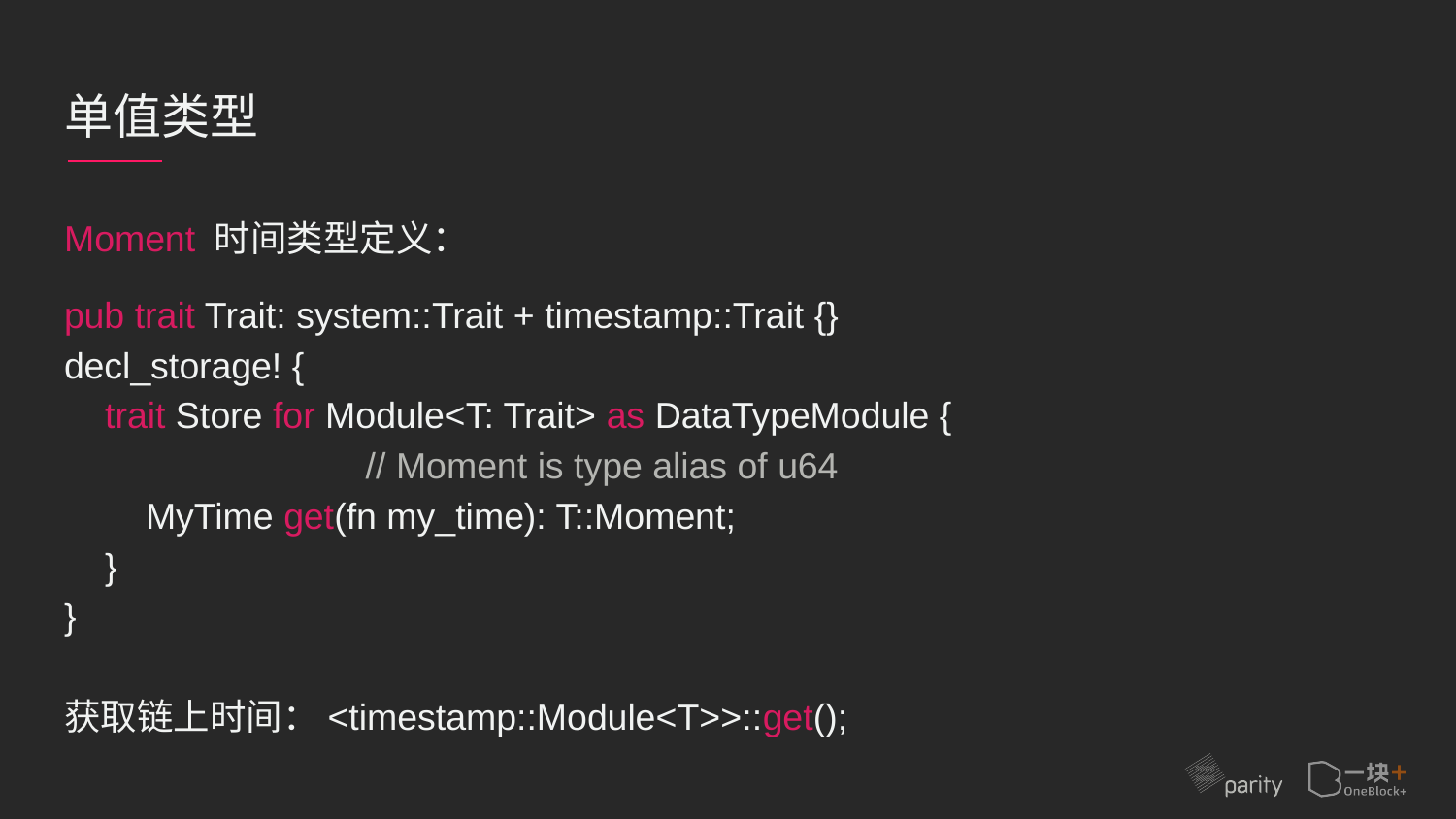

# 单值类型
Moment 时间类型定义：

pub trait Trait: system::Trait + timestamp::Trait {}
decl_storage! {
    trait Store for Module<T: Trait> as DataTypeModule {
		 // Moment is type alias of u64
        MyTime get(fn my_time): T::Moment;
    }
}

获取链上时间：<timestamp::Module<T>>::get();